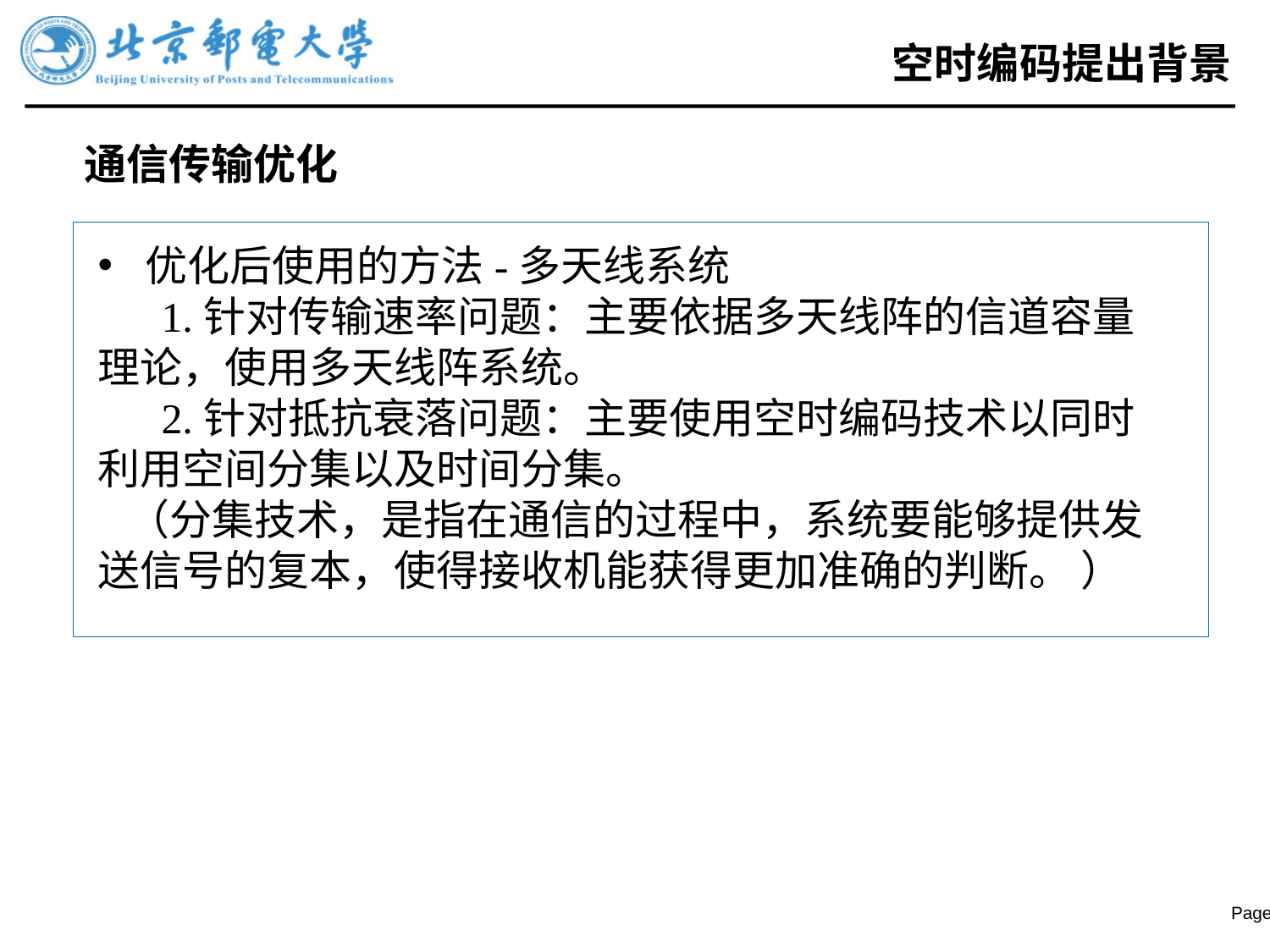

# 空时编码提出背景
通信传输优化

优化后使用的方法-多天线系统
      1.针对传输速率问题：主要依据多天线阵的信道容量理论，使用多天线阵系统。
      2.针对抵抗衰落问题：主要使用空时编码技术以同时利用空间分集以及时间分集。
  （分集技术，是指在通信的过程中，系统要能够提供发送信号的复本，使得接收机能获得更加准确的判断。 ）